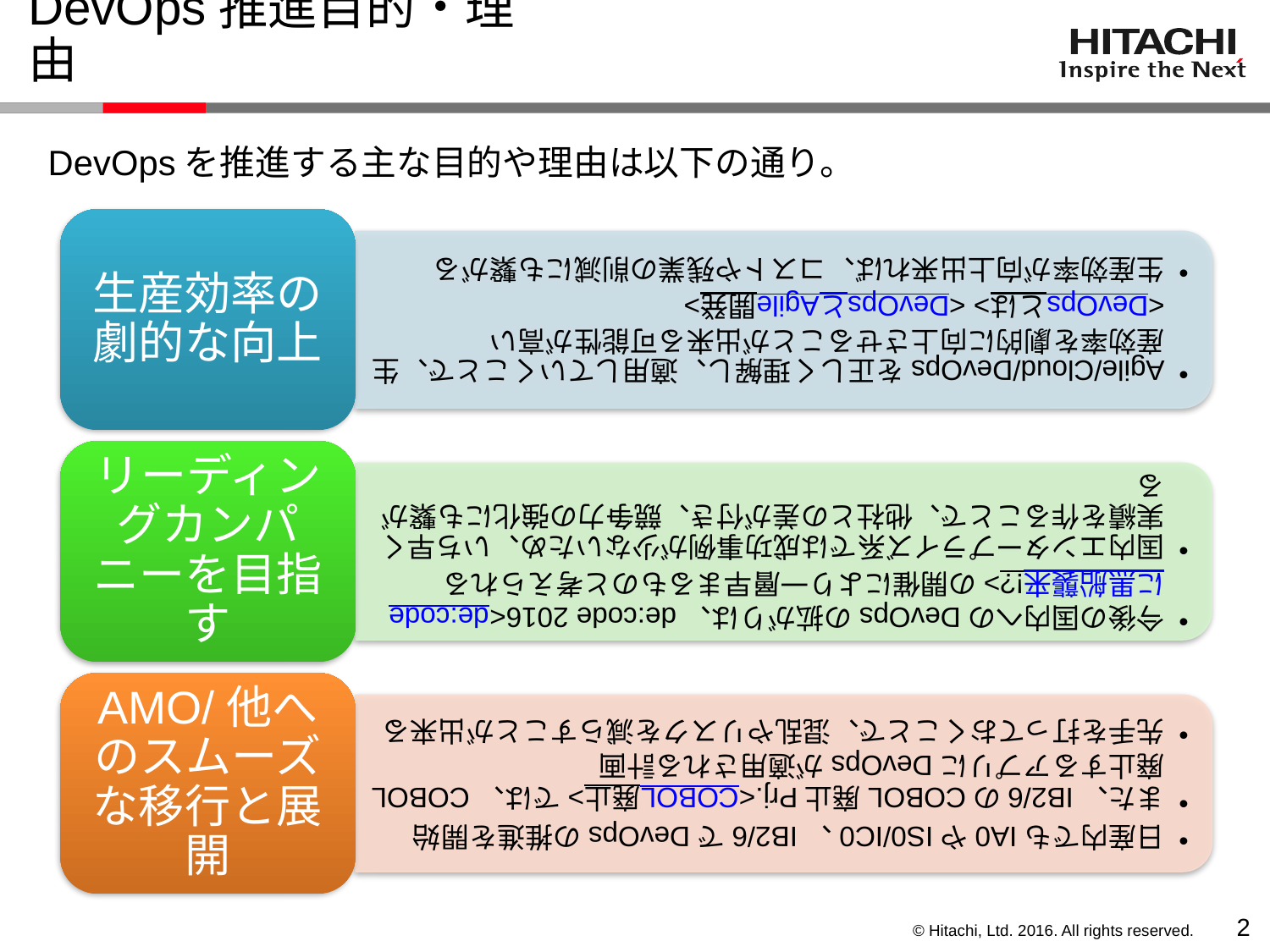

# DevOps推進目的・理由
DevOpsを推進する主な目的や理由は以下の通り。
Agile/Cloud/DevOpsを正しく理解し、適用していくことで、生産効率を劇的に向上させることが出来る可能性が高い
<DevOpsとは> <DevOpsとAgile開発>
生産効率が向上出来れば、コストや残業の削減にも繋がる
生産効率の劇的な向上
今後の国内へのDevOpsの拡がりは、de:code 2016<de:codeに黒船襲来!?>の開催により一層早まるものと考えられる
国内エンタープライズ系では成功事例が少ないため、いち早く実績を作ることで、他社との差が付き、競争力の強化にも繋がる
リーディングカンパニーを目指す
日産内でもIA0やIS0/IC0、IB2/6でDevOpsの推進を開始
また、IB2/6のCOBOL廃止Prj.<COBOL廃止>では、COBOL廃止するアプリにDevOpsが適用される計画
先手を打っておくことで、混乱やリスクを減らすことが出来る
AMO/他へのスムーズな移行と展開
2